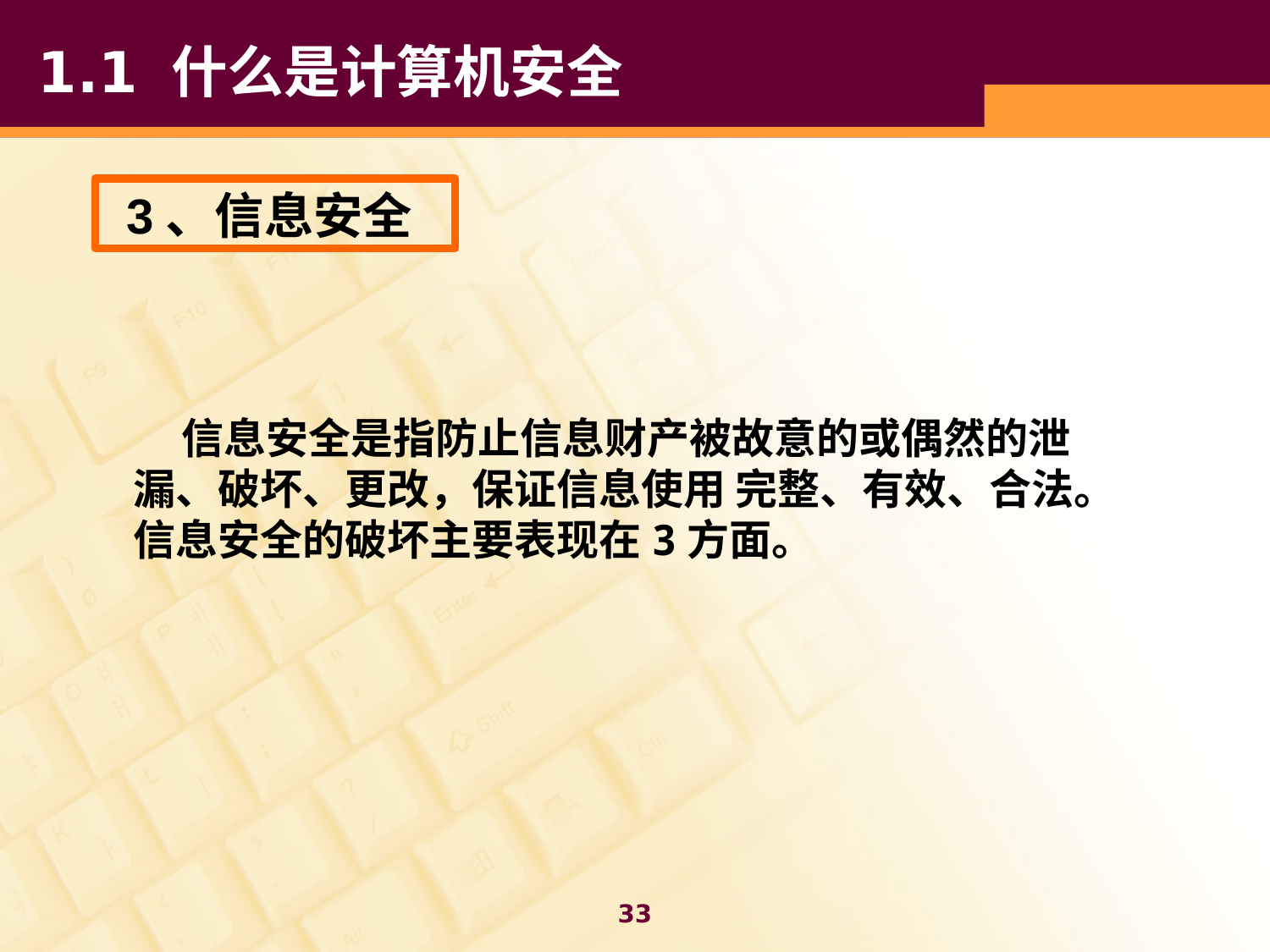

1.1 什么是计算机安全

3、信息安全
    信息安全是指防止信息财产被故意的或偶然的泄漏、破坏、更改，保证信息使用 完整、有效、合法。信息安全的破坏主要表现在3方面。